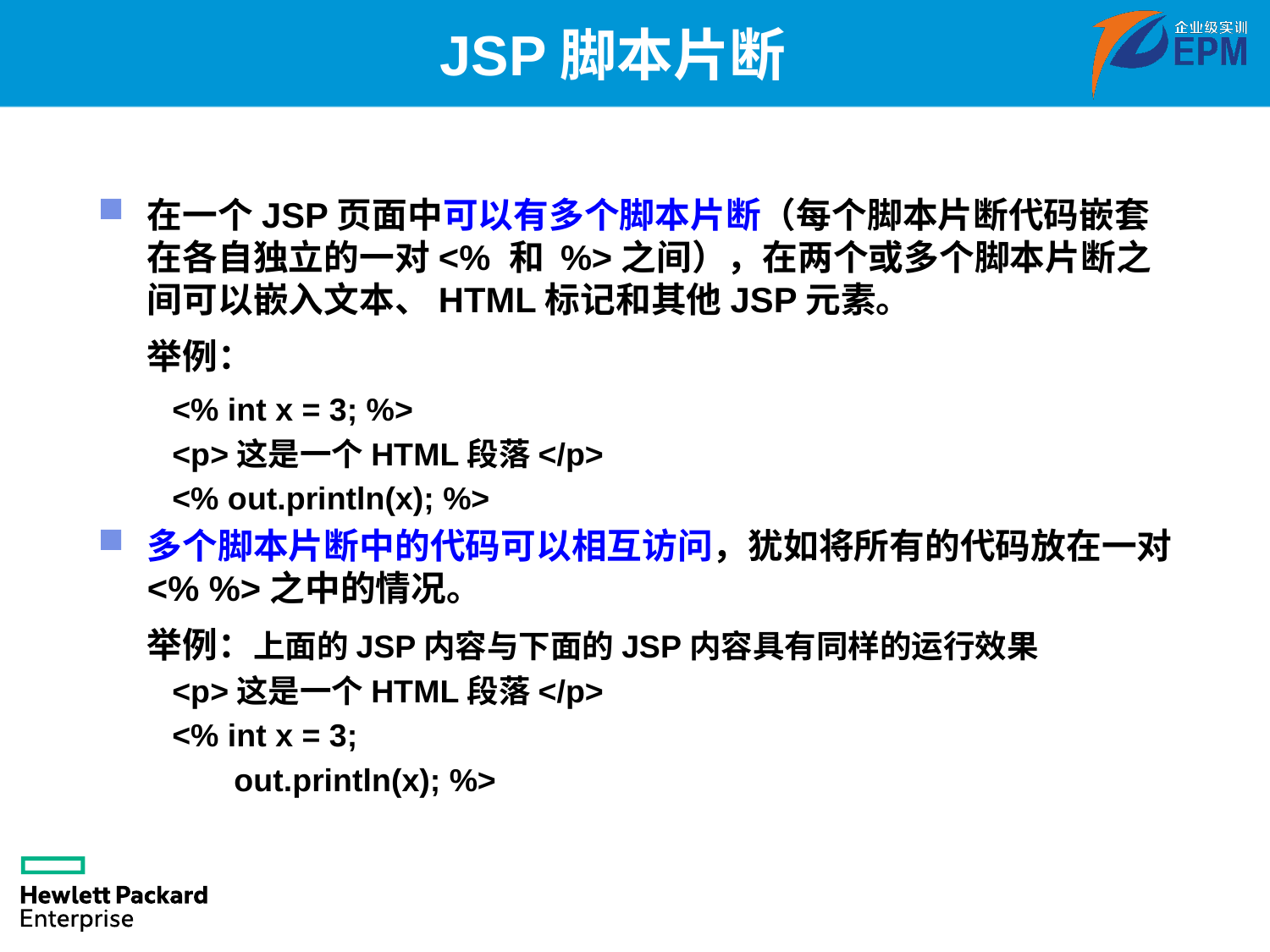

# JSP脚本片断
在一个JSP页面中可以有多个脚本片断（每个脚本片断代码嵌套在各自独立的一对<% 和 %>之间），在两个或多个脚本片断之间可以嵌入文本、HTML标记和其他JSP元素。
	举例：
<% int x = 3; %>
<p>这是一个HTML段落</p>
<% out.println(x); %>
多个脚本片断中的代码可以相互访问，犹如将所有的代码放在一对<% %>之中的情况。
	举例：上面的JSP内容与下面的JSP内容具有同样的运行效果
<p>这是一个HTML段落</p>
<% int x = 3;
	    out.println(x); %>